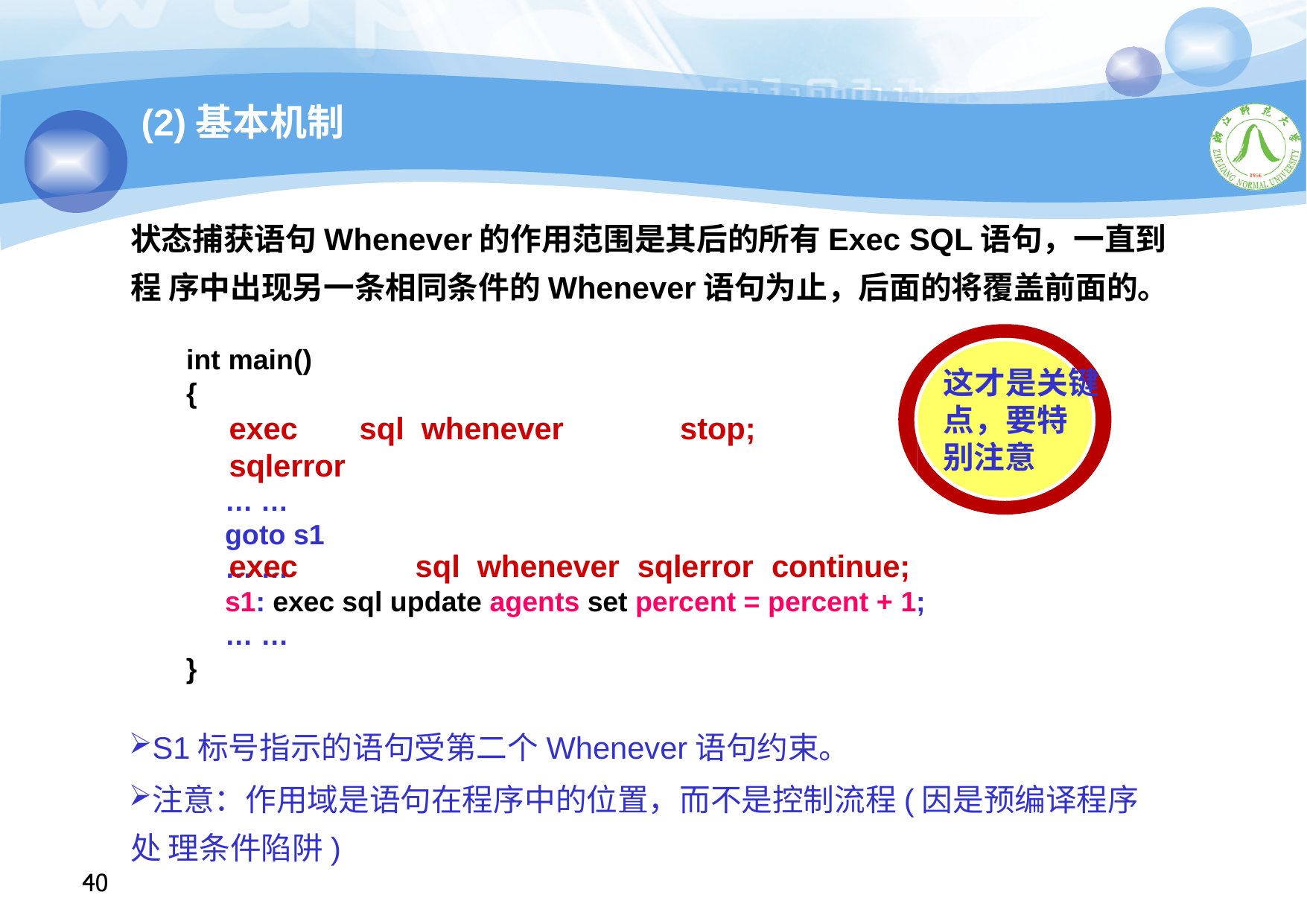

# (2)基本机制
状态捕获语句Whenever的作用范围是其后的所有Exec SQL语句，一直到程 序中出现另一条相同条件的Whenever语句为止，后面的将覆盖前面的。

int main()
{
exec	sql	whenever	sqlerror
… …  goto s1
… …
这才是关键 点，要特 别注意
stop;
exec	sql	whenever	sqlerror	continue;
s1: exec sql update agents set percent = percent + 1;
… …
}

S1标号指示的语句受第二个Whenever语句约束。
注意：作用域是语句在程序中的位置，而不是控制流程(因是预编译程序处 理条件陷阱)
40